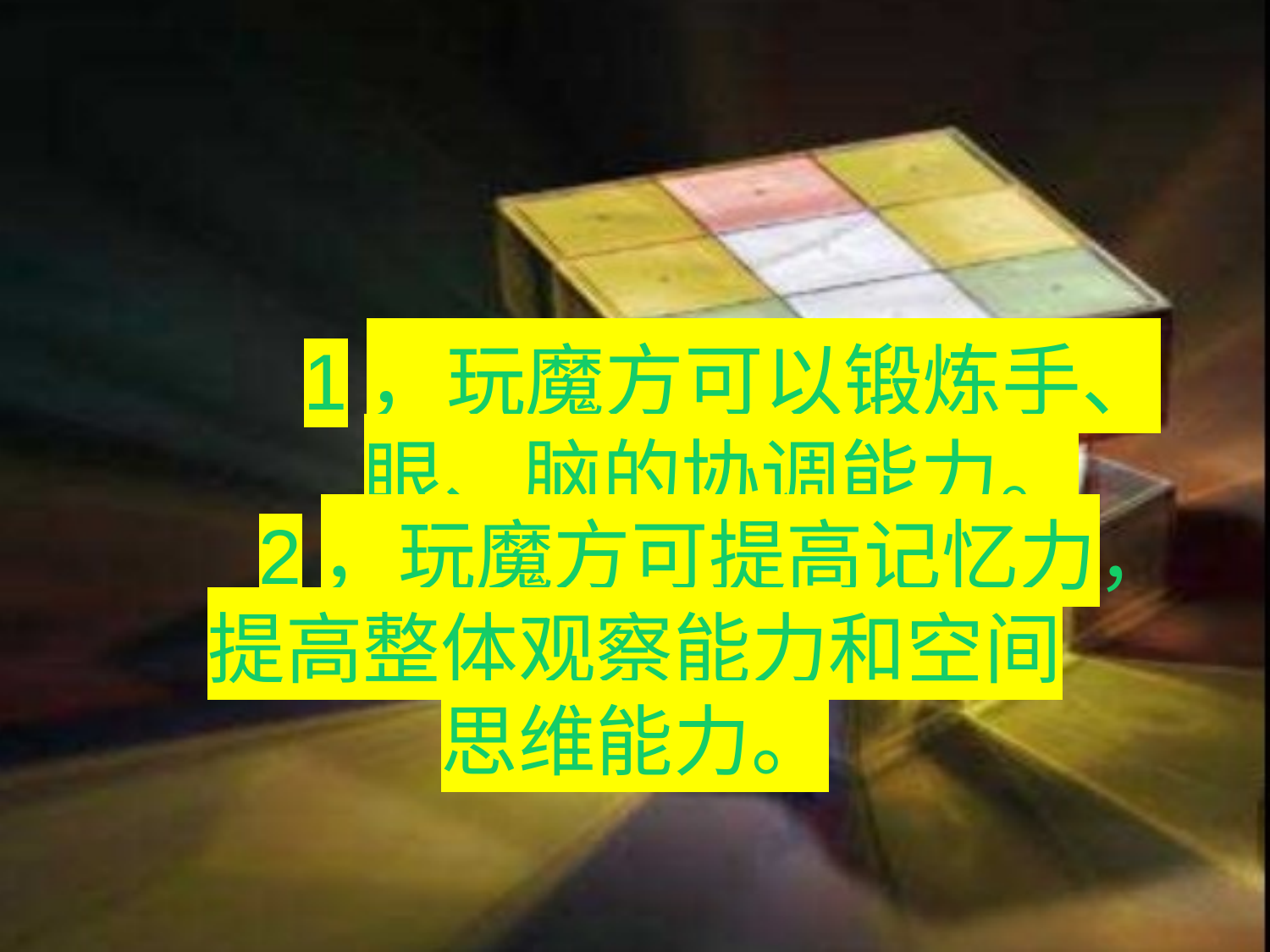

# 1，玩魔方可以锻炼手、眼、脑的协调能力。
    2，玩魔方可提高记忆力，提高整体观察能力和空间思维能力。